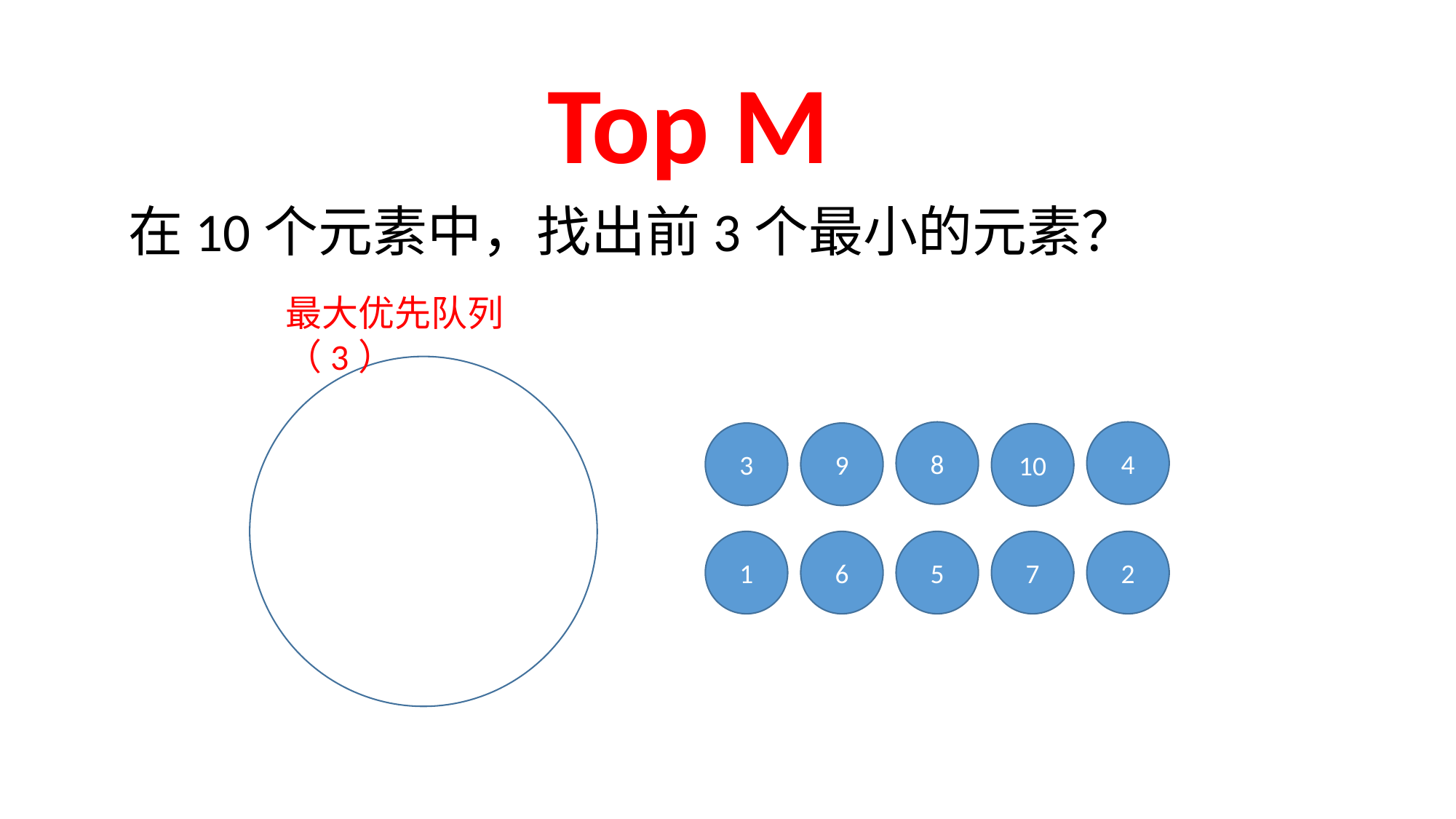

Top M
在10个元素中，找出前3个最小的元素？
最大优先队列（3）

4
8
3
9
10
2
1
6
5
7